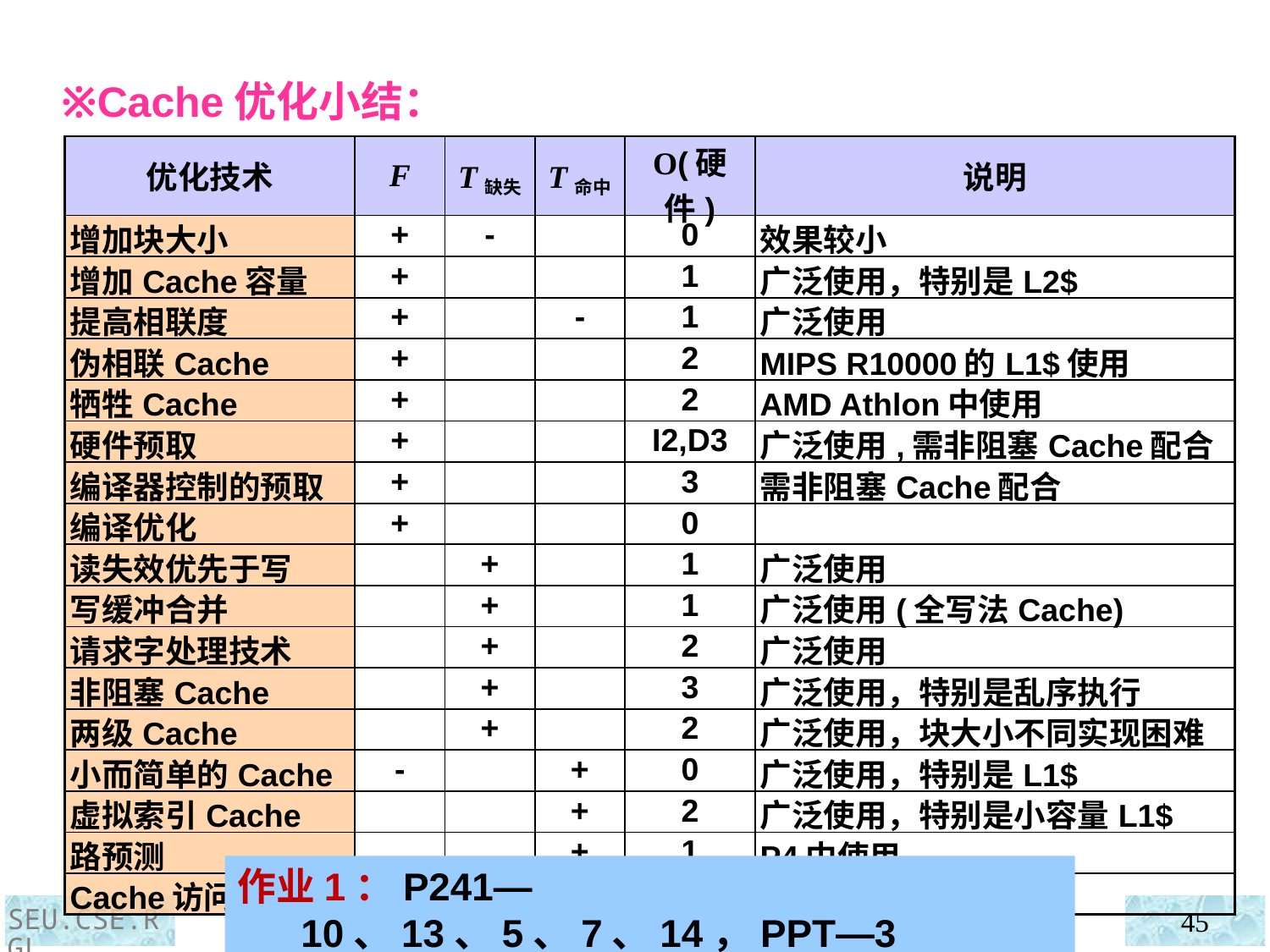

※Cache优化小结：
| 优化技术 | F | T缺失 | T命中 | O(硬件) | 说明 |
| --- | --- | --- | --- | --- | --- |
| 增加块大小 | + | - |  | 0 | 效果较小 |
| 增加Cache容量 | + |  |  | 1 | 广泛使用，特别是L2$ |
| 提高相联度 | + |  | - | 1 | 广泛使用 |
| 伪相联Cache | + |  |  | 2 | MIPS R10000的L1$使用 |
| 牺牲Cache | + |  |  | 2 | AMD Athlon中使用 |
| 硬件预取 | + |  |  | I2,D3 | 广泛使用,需非阻塞Cache配合 |
| 编译器控制的预取 | + |  |  | 3 | 需非阻塞Cache配合 |
| 编译优化 | + |  |  | 0 |  |
| 读失效优先于写 |  | + |  | 1 | 广泛使用 |
| 写缓冲合并 |  | + |  | 1 | 广泛使用(全写法Cache) |
| 请求字处理技术 |  | + |  | 2 | 广泛使用 |
| 非阻塞Cache |  | + |  | 3 | 广泛使用，特别是乱序执行 |
| 两级Cache |  | + |  | 2 | 广泛使用，块大小不同实现困难 |
| 小而简单的Cache | - |  | + | 0 | 广泛使用，特别是L1$ |
| 虚拟索引Cache |  |  | + | 2 | 广泛使用，特别是小容量L1$ |
| 路预测 |  |  | + | 1 | P4中使用 |
| Cache访问流水化 |  |  | + | 3 | 广泛使用 |
作业1：P241—10、13、5、7、14，PPT—3
SEU.CSE.RGL
45